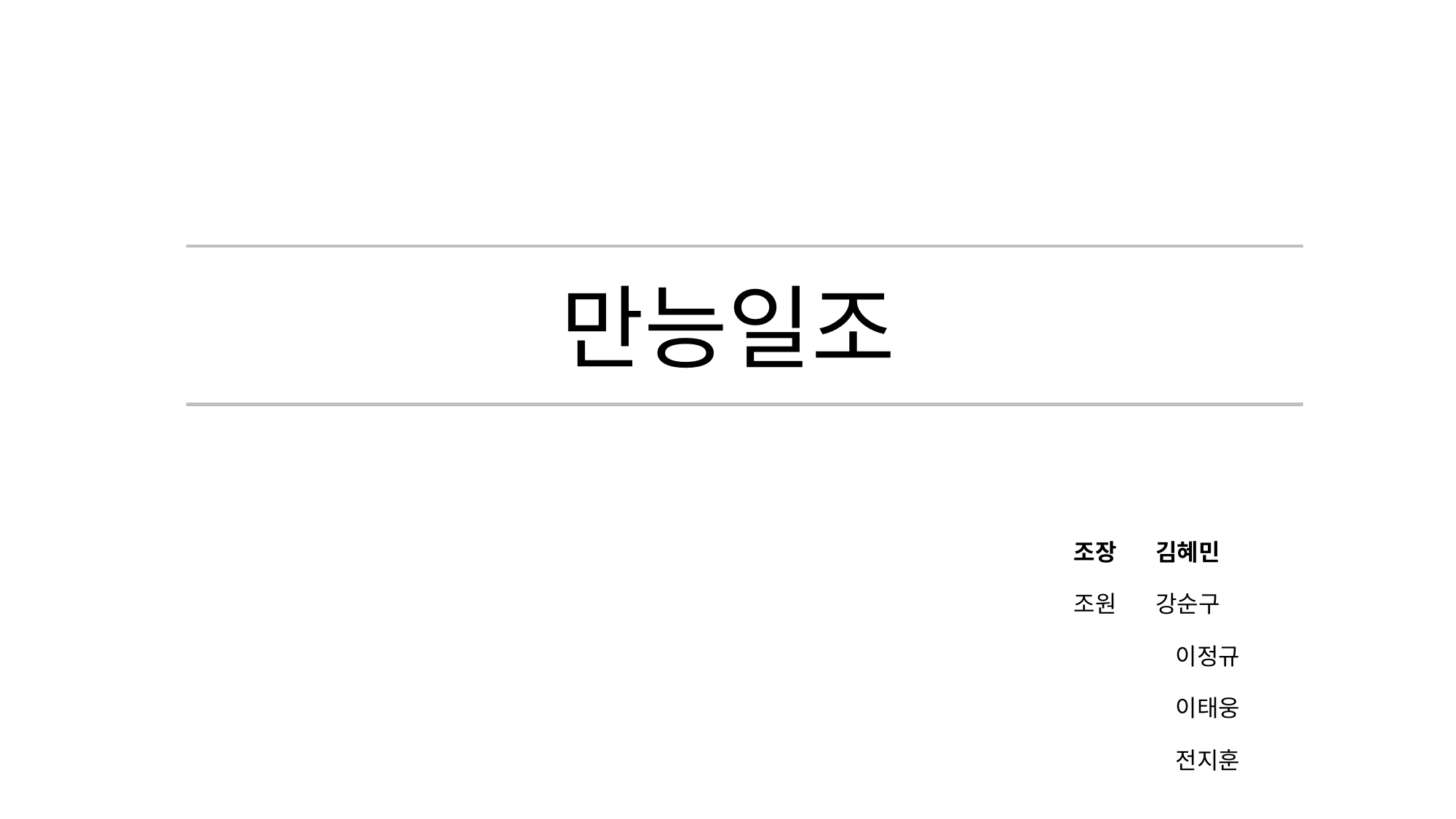

# 만능일조
조장      김혜민
조원      강순구
               이정규
               이태웅
               전지훈